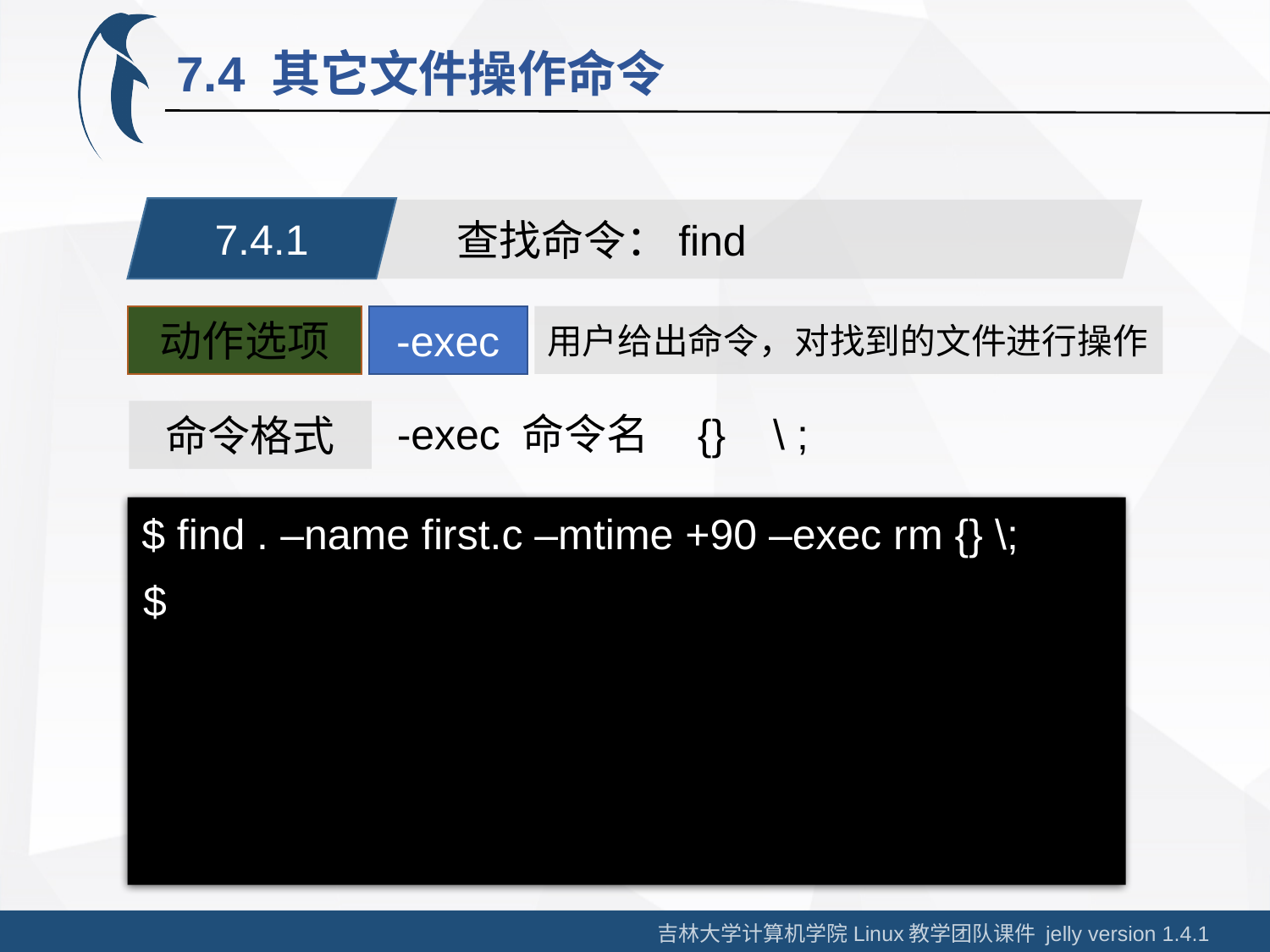

7.4 其它文件操作命令
7.4.1
查找命令：find
动作选项
-exec
用户给出命令，对找到的文件进行操作
命令格式
-exec 命令名    {}    \ ;

$ find . –name first.c –mtime +90 –exec rm {} \;
$